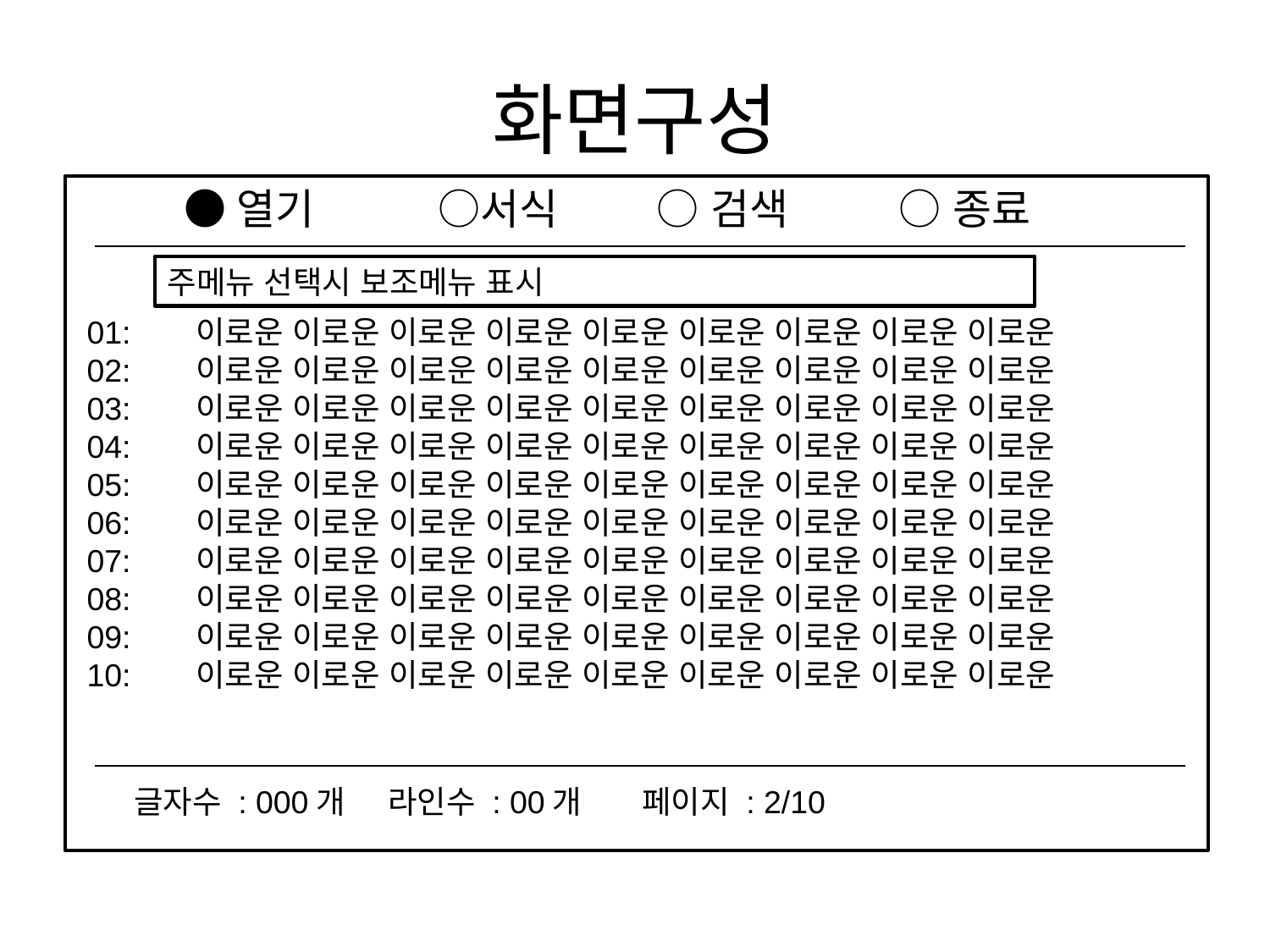

# 화면구성
  	     ●열기	     ○서식	  ○ 검색	 ○ 종료
주메뉴 선택시 보조메뉴 표시
01:
02:
03:
04:
05:
06:
07:
08:
09:
10:
이로운 이로운 이로운 이로운 이로운 이로운 이로운 이로운 이로운
이로운 이로운 이로운 이로운 이로운 이로운 이로운 이로운 이로운
이로운 이로운 이로운 이로운 이로운 이로운 이로운 이로운 이로운
이로운 이로운 이로운 이로운 이로운 이로운 이로운 이로운 이로운
이로운 이로운 이로운 이로운 이로운 이로운 이로운 이로운 이로운
이로운 이로운 이로운 이로운 이로운 이로운 이로운 이로운 이로운
이로운 이로운 이로운 이로운 이로운 이로운 이로운 이로운 이로운
이로운 이로운 이로운 이로운 이로운 이로운 이로운 이로운 이로운
이로운 이로운 이로운 이로운 이로운 이로운 이로운 이로운 이로운
이로운 이로운 이로운 이로운 이로운 이로운 이로운 이로운 이로운

글자수 : 000개	라인수 : 00개	페이지 : 2/10